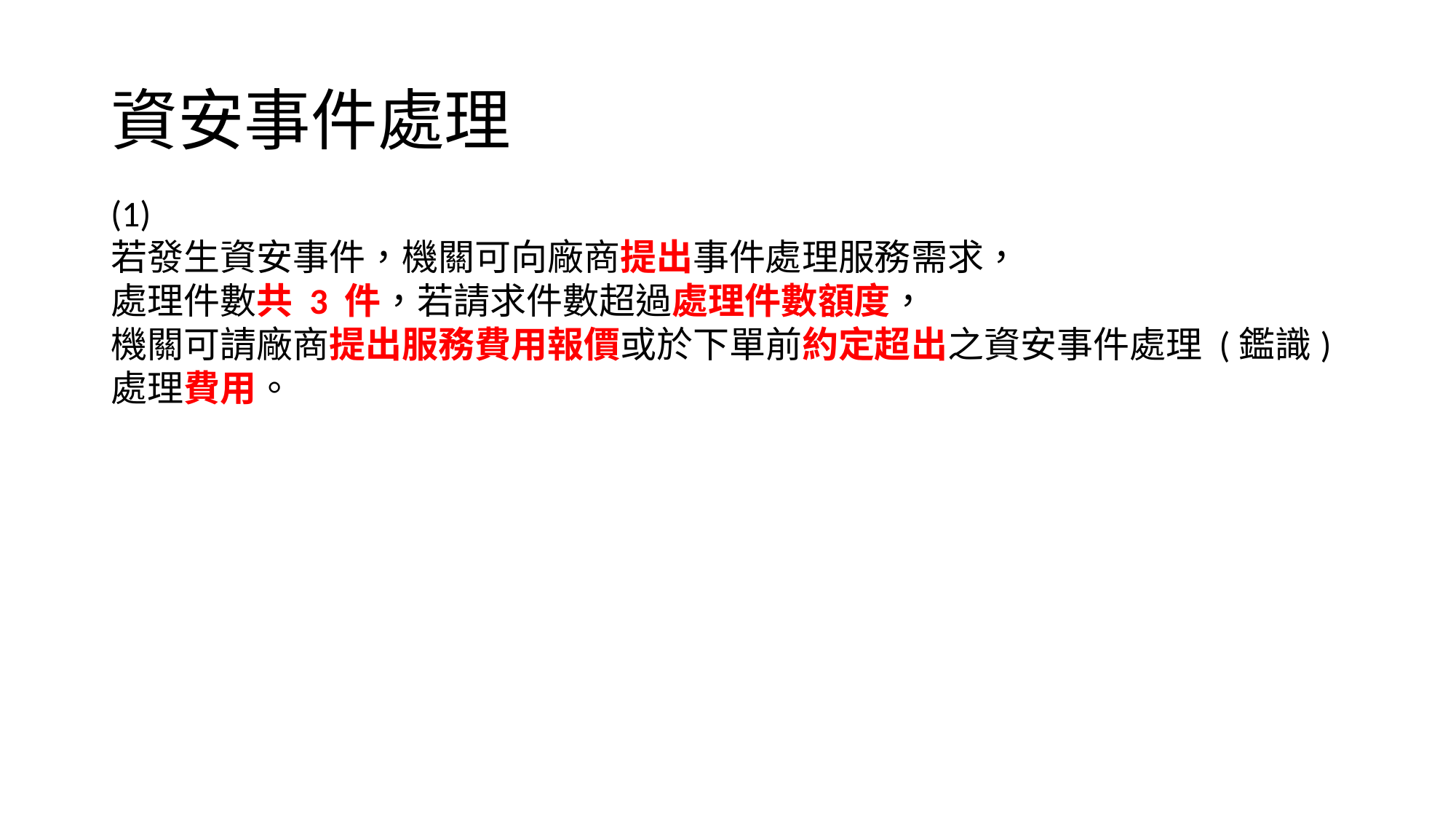

# 資安事件處理
(1)
若發生資安事件，機關可向廠商提出事件處理服務需求，
處理件數共 3 件，若請求件數超過處理件數額度，
機關可請廠商提出服務費用報價或於下單前約定超出之資安事件處理 (鑑識)處理費用。